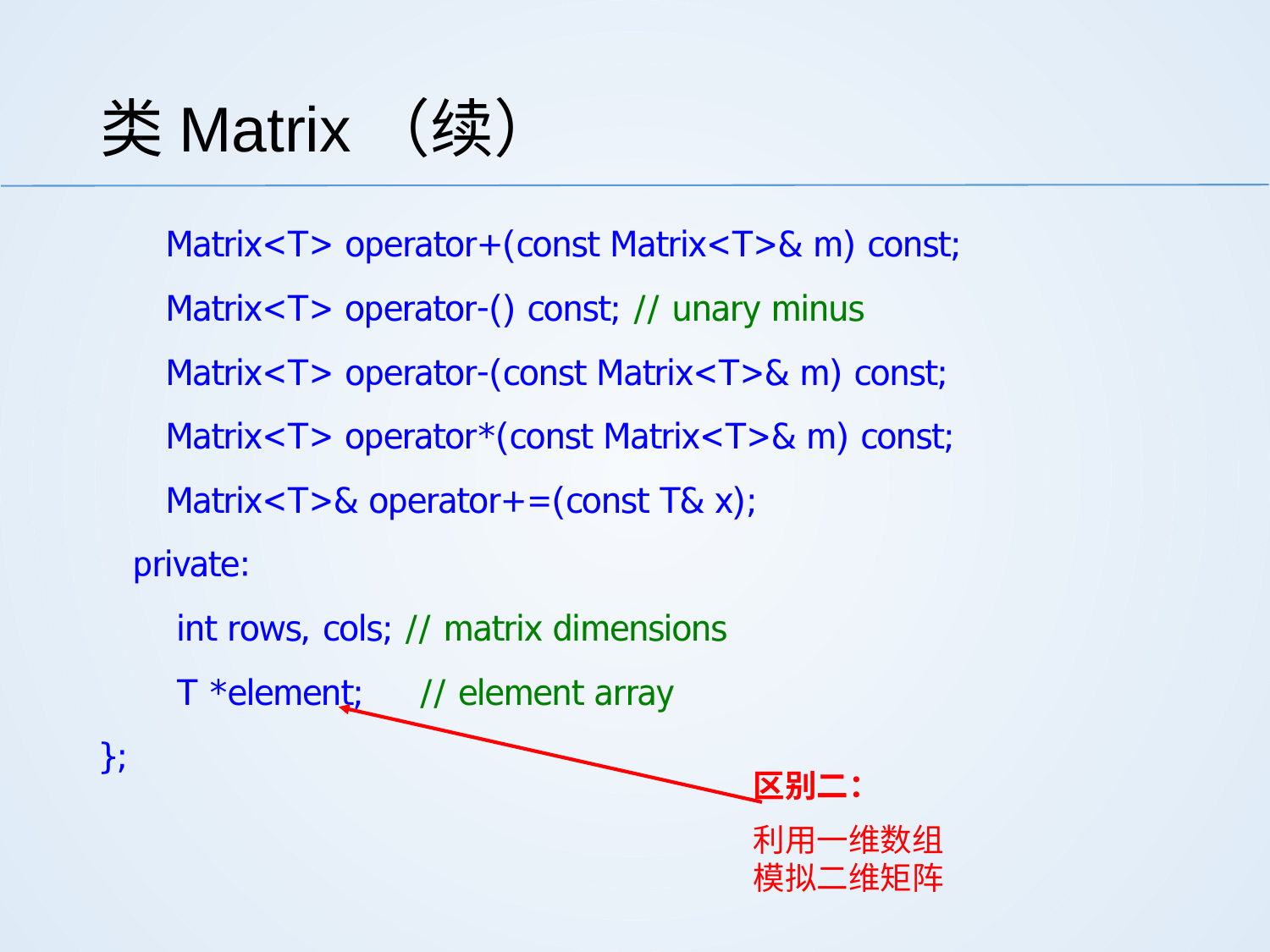

# 类Matrix（续）
      Matrix<T> operator+(const Matrix<T>& m) const;
      Matrix<T> operator-() const; // unary minus
      Matrix<T> operator-(const Matrix<T>& m) const;
      Matrix<T> operator*(const Matrix<T>& m) const;
      Matrix<T>& operator+=(const T& x);
   private:
       int rows, cols; // matrix dimensions
       T *element;     // element array
};

区别二：
利用一维数组
模拟二维矩阵